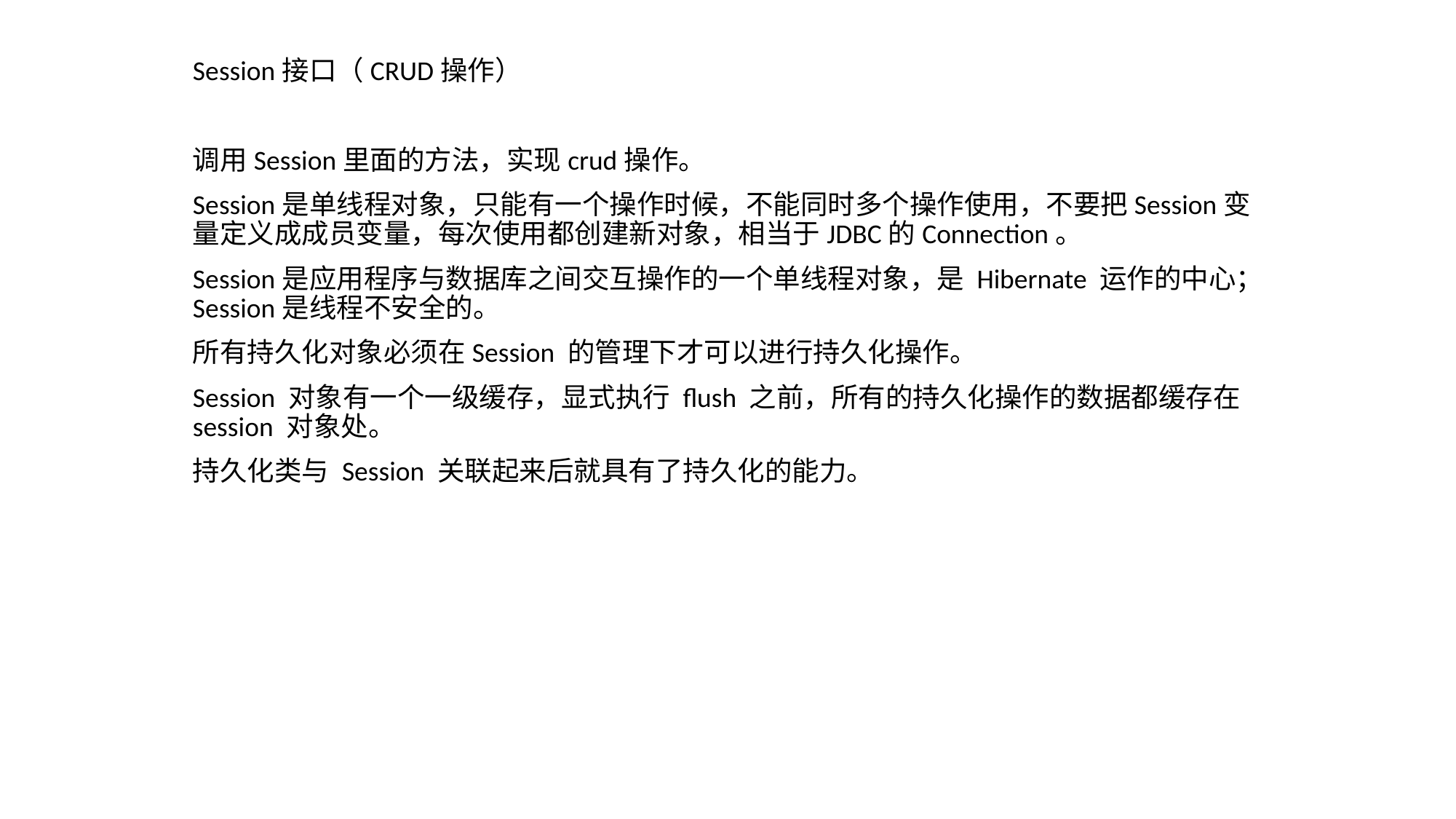

Session接口（CRUD操作）

调用Session里面的方法，实现crud操作。
Session是单线程对象，只能有一个操作时候，不能同时多个操作使用，不要把Session变量定义成成员变量，每次使用都创建新对象，相当于JDBC的Connection。
Session是应用程序与数据库之间交互操作的一个单线程对象，是 Hibernate 运作的中心；Session是线程不安全的。
所有持久化对象必须在Session 的管理下才可以进行持久化操作。
Session 对象有一个一级缓存，显式执行 flush 之前，所有的持久化操作的数据都缓存在 session 对象处。
持久化类与 Session 关联起来后就具有了持久化的能力。